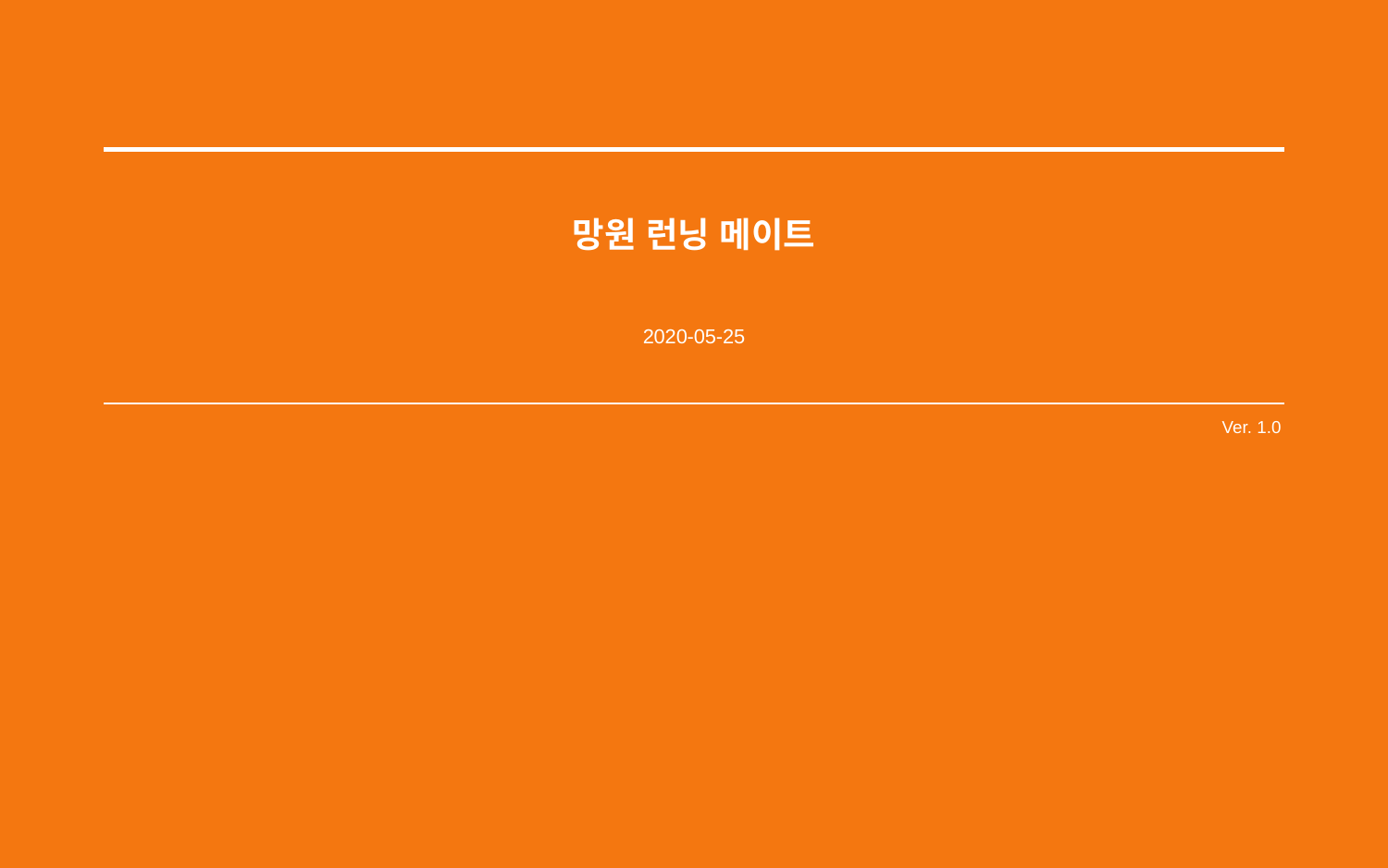

|  |
| --- |
망원 런닝 메이트
2020-05-25
Ver. 1.0